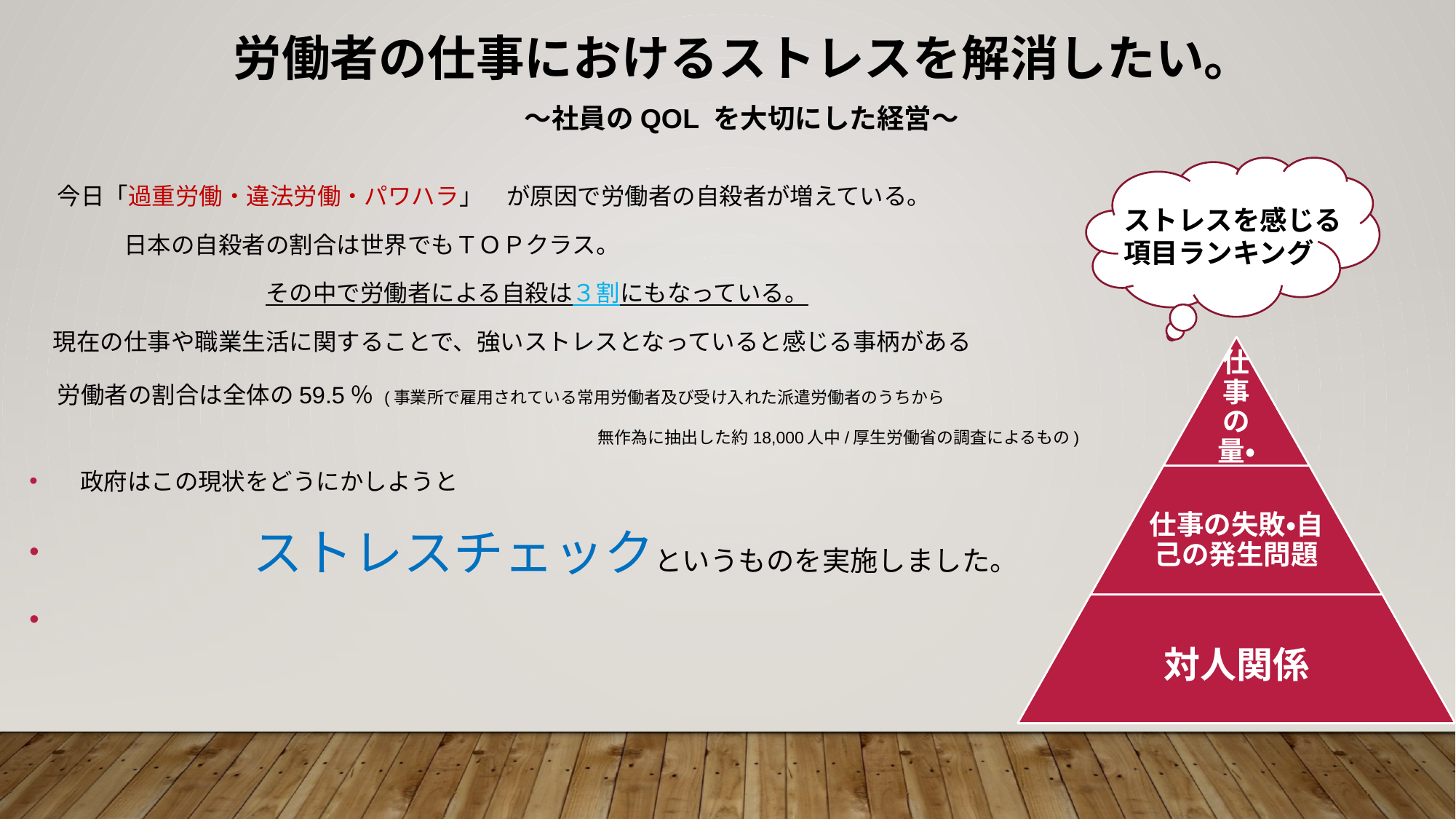

労働者の仕事におけるストレスを解消したい。
　　　　　　～社員のQOL を大切にした経営～

　今日「過重労働・違法労働・パワハラ」　が原因で労働者の自殺者が増えている。
　　　　日本の自殺者の割合は世界でもＴＯＰクラス。
　　　　　　　　　　その中で労働者による自殺は３割にもなっている。
　現在の仕事や職業生活に関することで、強いストレスとなっていると感じる事柄がある
　労働者の割合は全体の59.5％ (事業所で雇用されている常用労働者及び受け入れた派遣労働者のうちから
　　　　　　　　　　　　　　　　　　　　　　　　　　　　　　　　　　無作為に抽出した約18,000人中/厚生労働省の調査によるもの)
　政府はこの現状をどうにかしようと
　　　　　　　ストレスチェックというものを実施しました。

ストレスを感じる
項目ランキング
仕事の量・質
仕事の失敗・自己の発生問題
対人関係